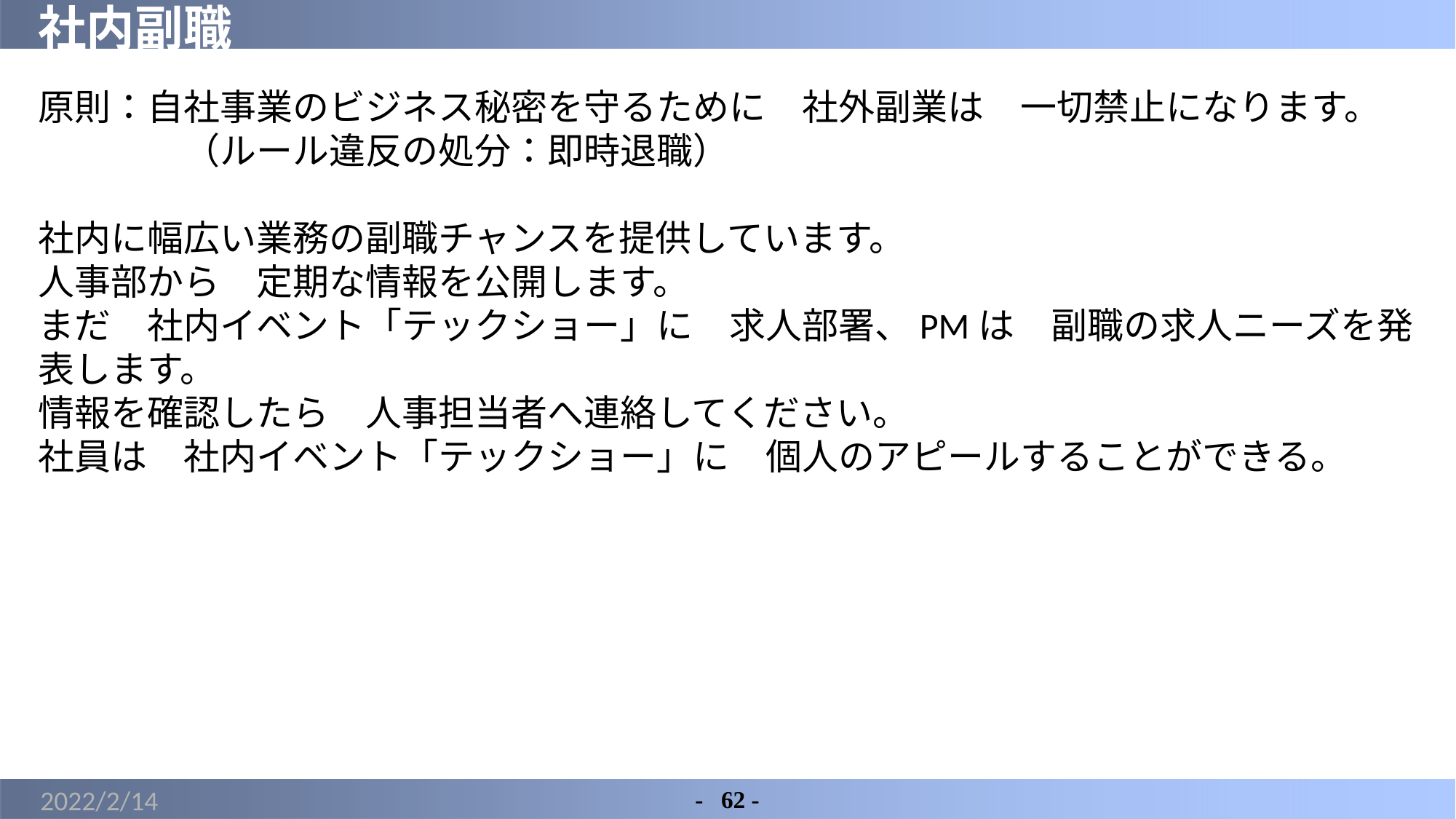

# 社内副職
原則：自社事業のビジネス秘密を守るために　社外副業は　一切禁止になります。
　　　　（ルール違反の処分：即時退職）

社内に幅広い業務の副職チャンスを提供しています。
人事部から　定期な情報を公開します。
まだ　社内イベント「テックショー」に　求人部署、PMは　副職の求人ニーズを発表します。
情報を確認したら　人事担当者へ連絡してください。
社員は　社内イベント「テックショー」に　個人のアピールすることができる。
2022/2/14
-	62 -